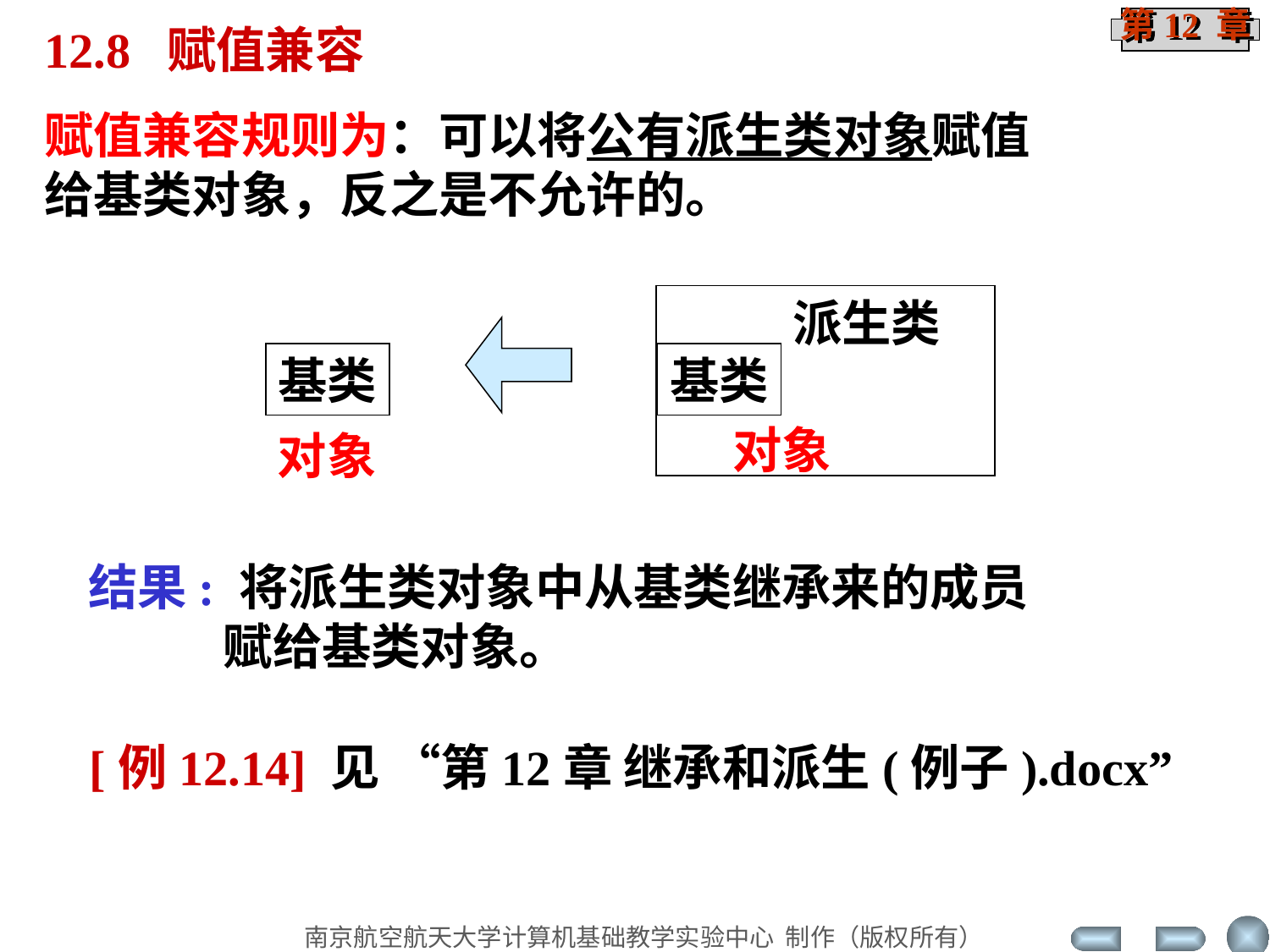

12.8  赋值兼容
赋值兼容规则为：可以将公有派生类对象赋值给基类对象，反之是不允许的。
          派生类

基类
对象

基类
对象
结果: 将派生类对象中从基类继承来的成员
           赋给基类对象。
[例12.14] 见 “第12章 继承和派生(例子).docx”